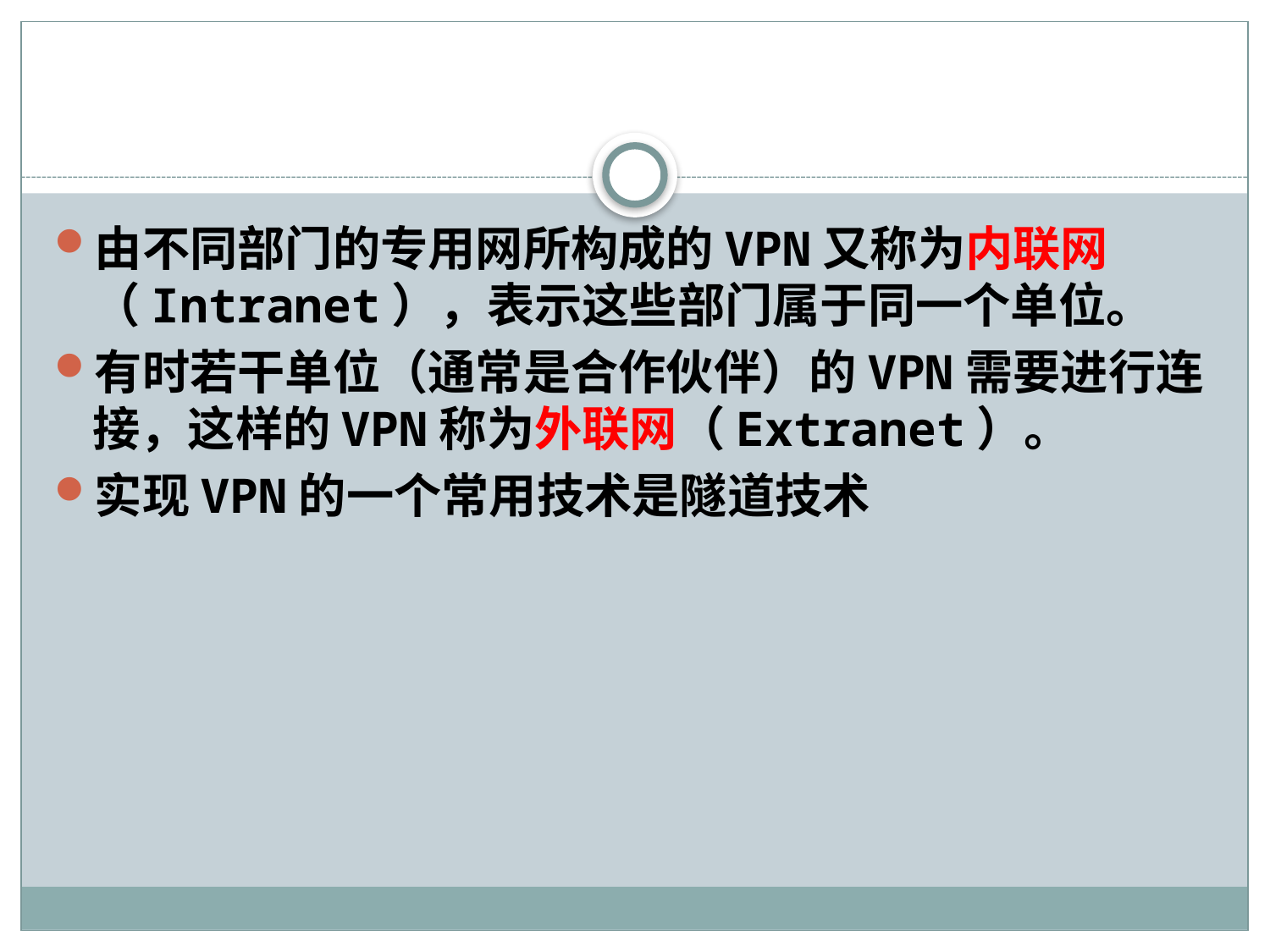

#
由不同部门的专用网所构成的VPN又称为内联网（Intranet），表示这些部门属于同一个单位。
有时若干单位（通常是合作伙伴）的VPN需要进行连接，这样的VPN称为外联网（Extranet）。
实现VPN的一个常用技术是隧道技术